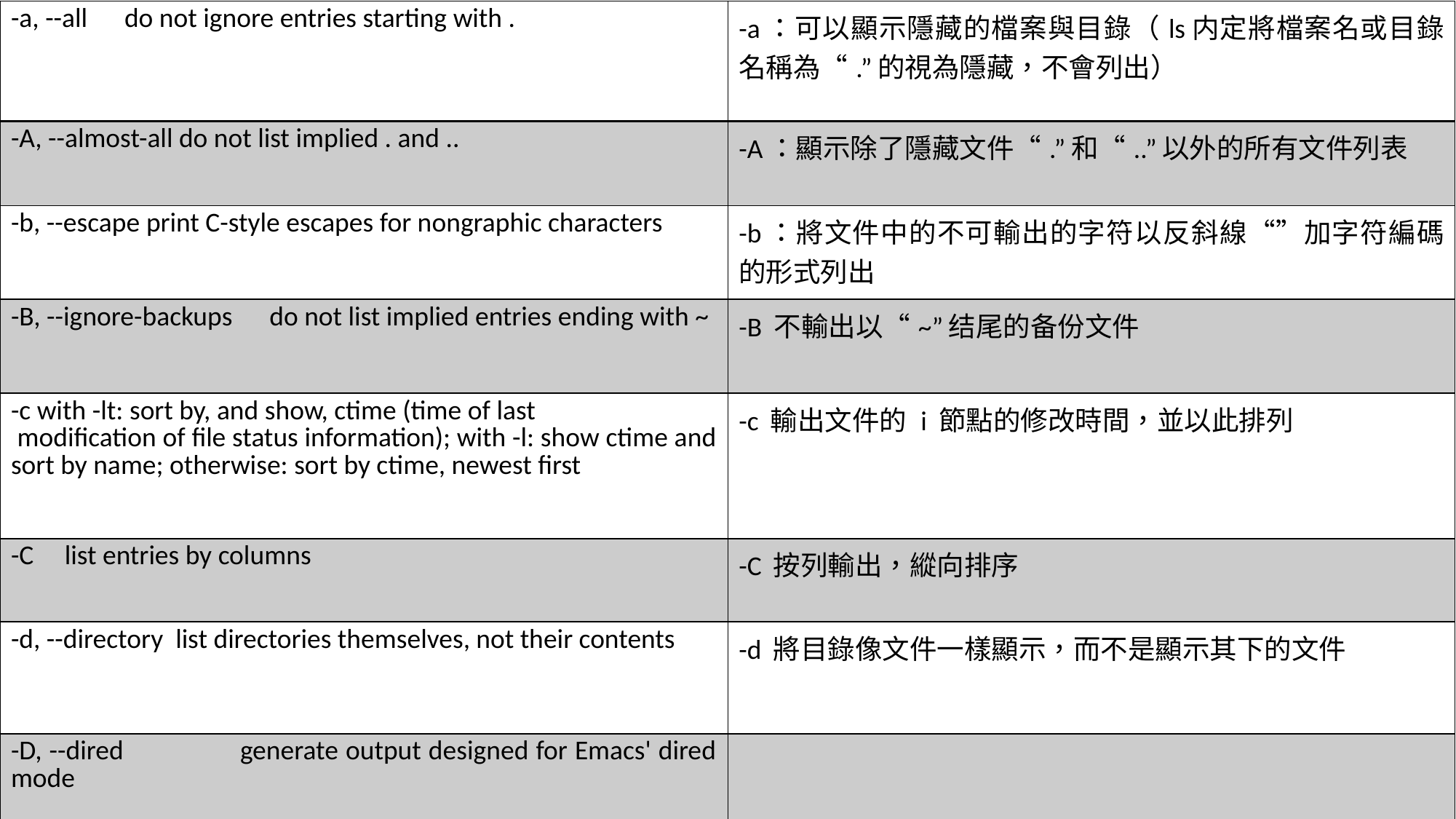

| -a, --all do not ignore entries starting with . | -a：可以顯示隱藏的檔案與目錄（ls内定將檔案名或目錄名稱為“.”的視為隱藏，不會列出） |
| --- | --- |
| -A, --almost-all do not list implied . and .. | -A：顯示除了隱藏文件“.”和“..”以外的所有文件列表 |
| -b, --escape print C-style escapes for nongraphic characters | -b：將文件中的不可輸出的字符以反斜線“”加字符編碼的形式列出 |
| -B, --ignore-backups do not list implied entries ending with ~ | -B 不輸出以“~”结尾的备份文件 |
| -c with -lt: sort by, and show, ctime (time of last modification of file status information); with -l: show ctime and sort by name; otherwise: sort by ctime, newest first | -c 輸出文件的 i 節點的修改時間，並以此排列 |
| -C list entries by columns | -C 按列輸出，縱向排序 |
| -d, --directory list directories themselves, not their contents | -d 將目錄像文件一樣顯示，而不是顯示其下的文件 |
| -D, --dired generate output designed for Emacs' dired mode |  |